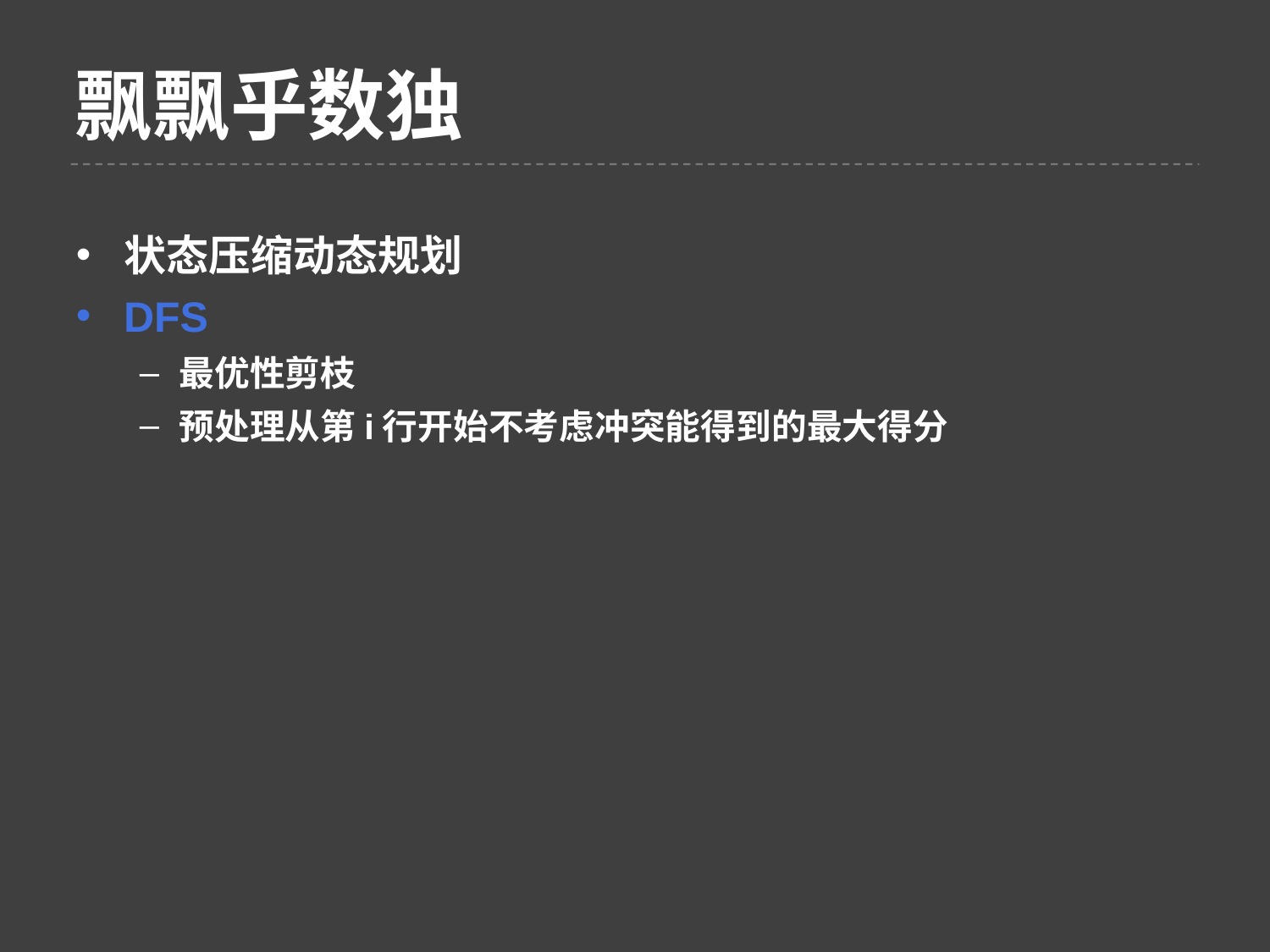

飘飘乎数独

状态压缩动态规划
DFS
最优性剪枝
预处理从第i行开始不考虑冲突能得到的最大得分